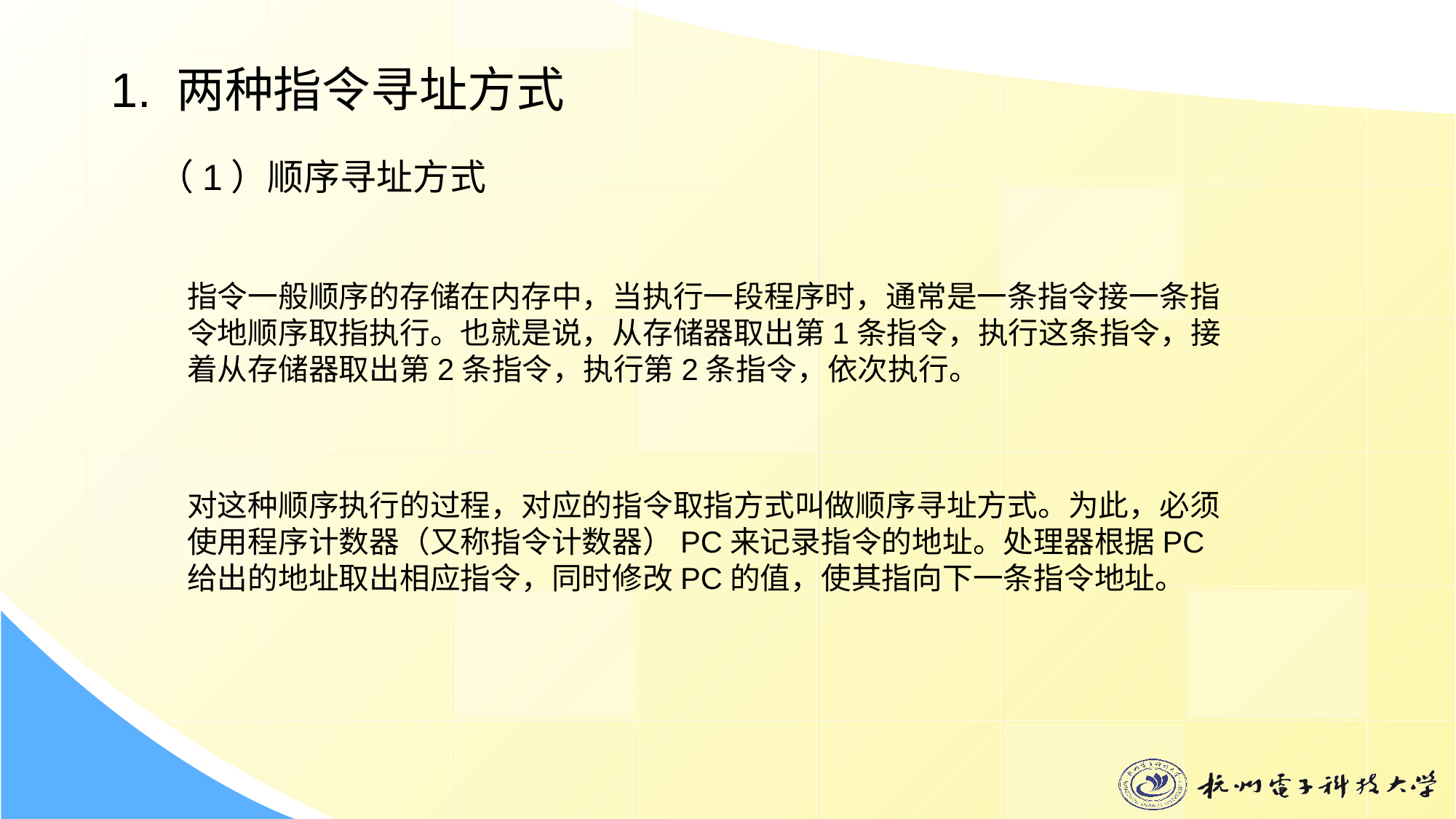

1. 两种指令寻址方式
（1）顺序寻址方式
指令一般顺序的存储在内存中，当执行一段程序时，通常是一条指令接一条指令地顺序取指执行。也就是说，从存储器取出第1条指令，执行这条指令，接着从存储器取出第2条指令，执行第2条指令，依次执行。
对这种顺序执行的过程，对应的指令取指方式叫做顺序寻址方式。为此，必须使用程序计数器（又称指令计数器）PC来记录指令的地址。处理器根据PC给出的地址取出相应指令，同时修改PC的值，使其指向下一条指令地址。